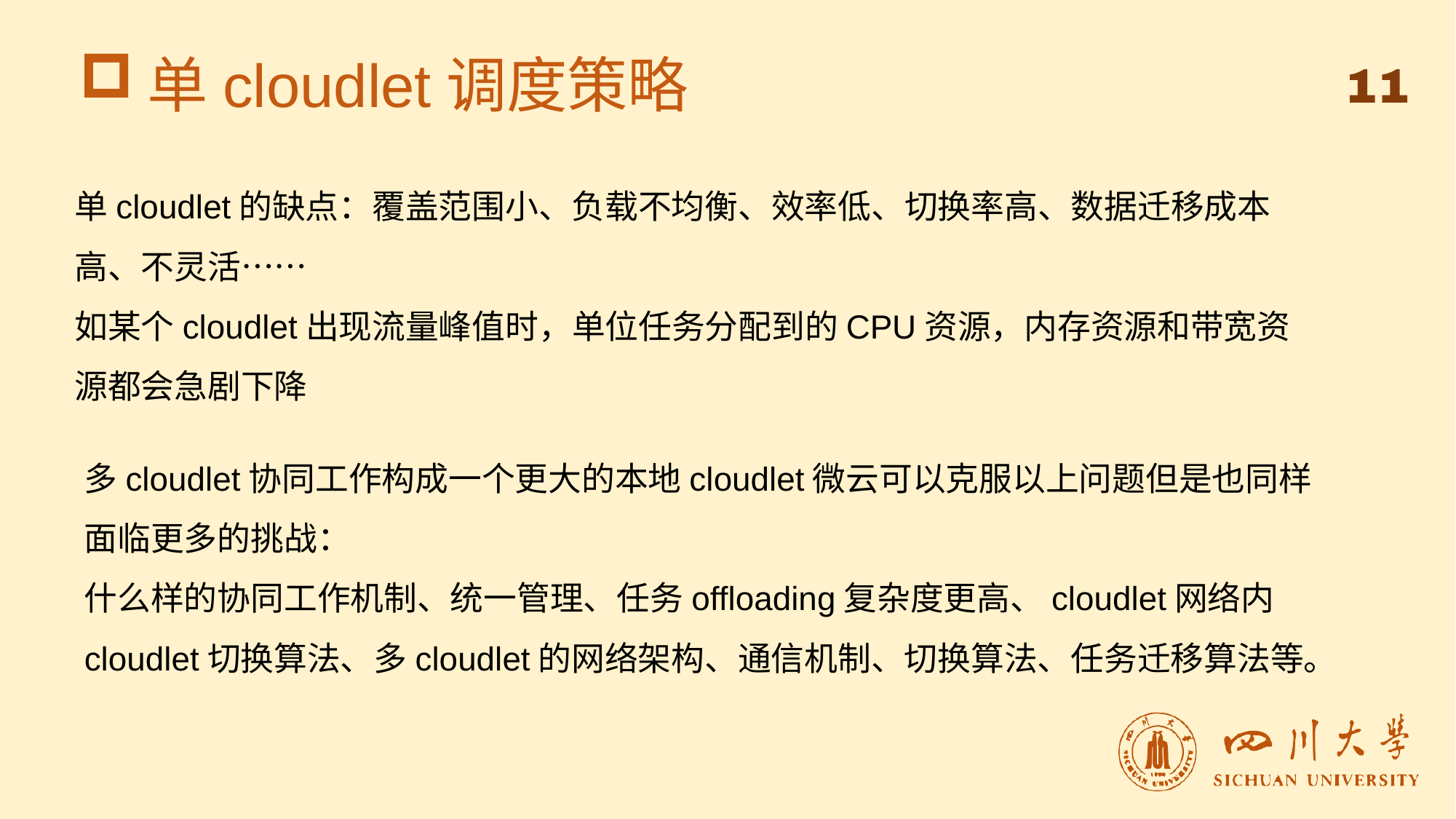

单cloudlet调度策略
11
单cloudlet的缺点：覆盖范围小、负载不均衡、效率低、切换率高、数据迁移成本高、不灵活……
如某个cloudlet出现流量峰值时，单位任务分配到的CPU资源，内存资源和带宽资源都会急剧下降

多cloudlet协同工作构成一个更大的本地cloudlet微云可以克服以上问题但是也同样面临更多的挑战：
什么样的协同工作机制、统一管理、任务offloading复杂度更高、cloudlet网络内cloudlet切换算法、多cloudlet的网络架构、通信机制、切换算法、任务迁移算法等。